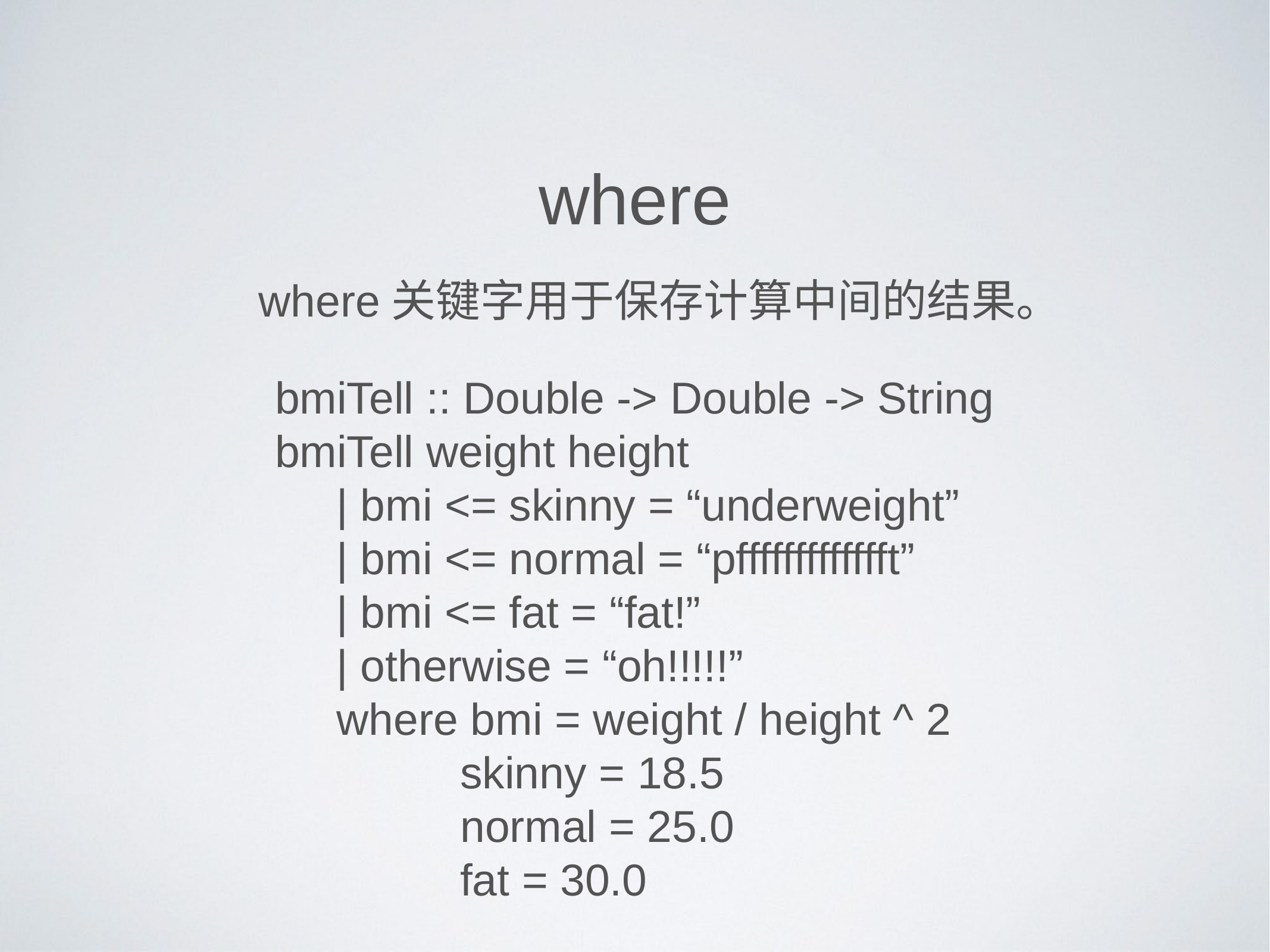

where
where关键字用于保存计算中间的结果。
bmiTell :: Double -> Double -> String
bmiTell weight height
     | bmi <= skinny = “underweight”
     | bmi <= normal = “pffffffffffffft”
     | bmi <= fat = “fat!”
     | otherwise = “oh!!!!!”
     where bmi = weight / height ^ 2
               skinny = 18.5
               normal = 25.0
               fat = 30.0